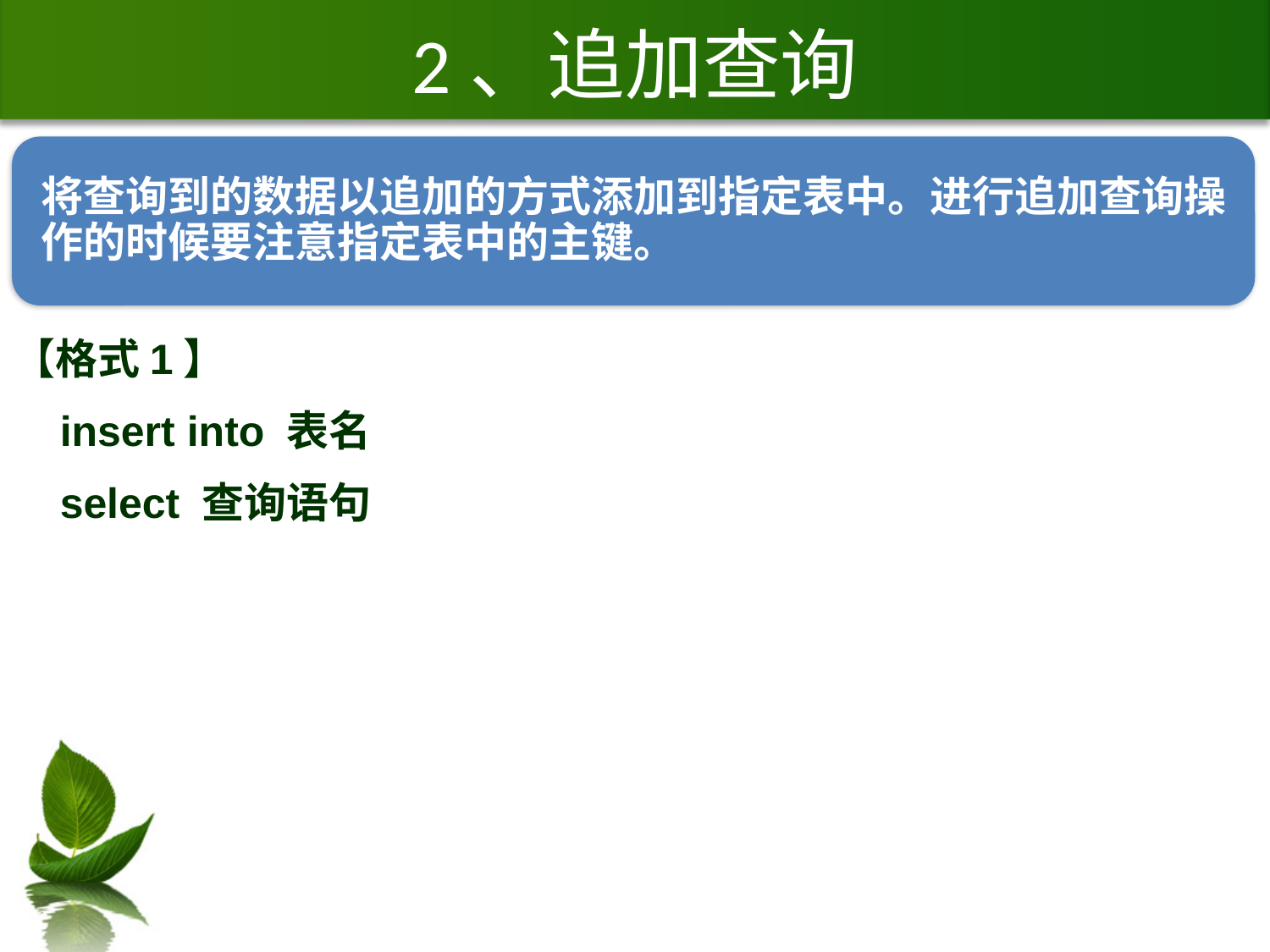

# 2、追加查询
将查询到的数据以追加的方式添加到指定表中。进行追加查询操作的时候要注意指定表中的主键。
【格式1】
    insert into 表名
    select 查询语句